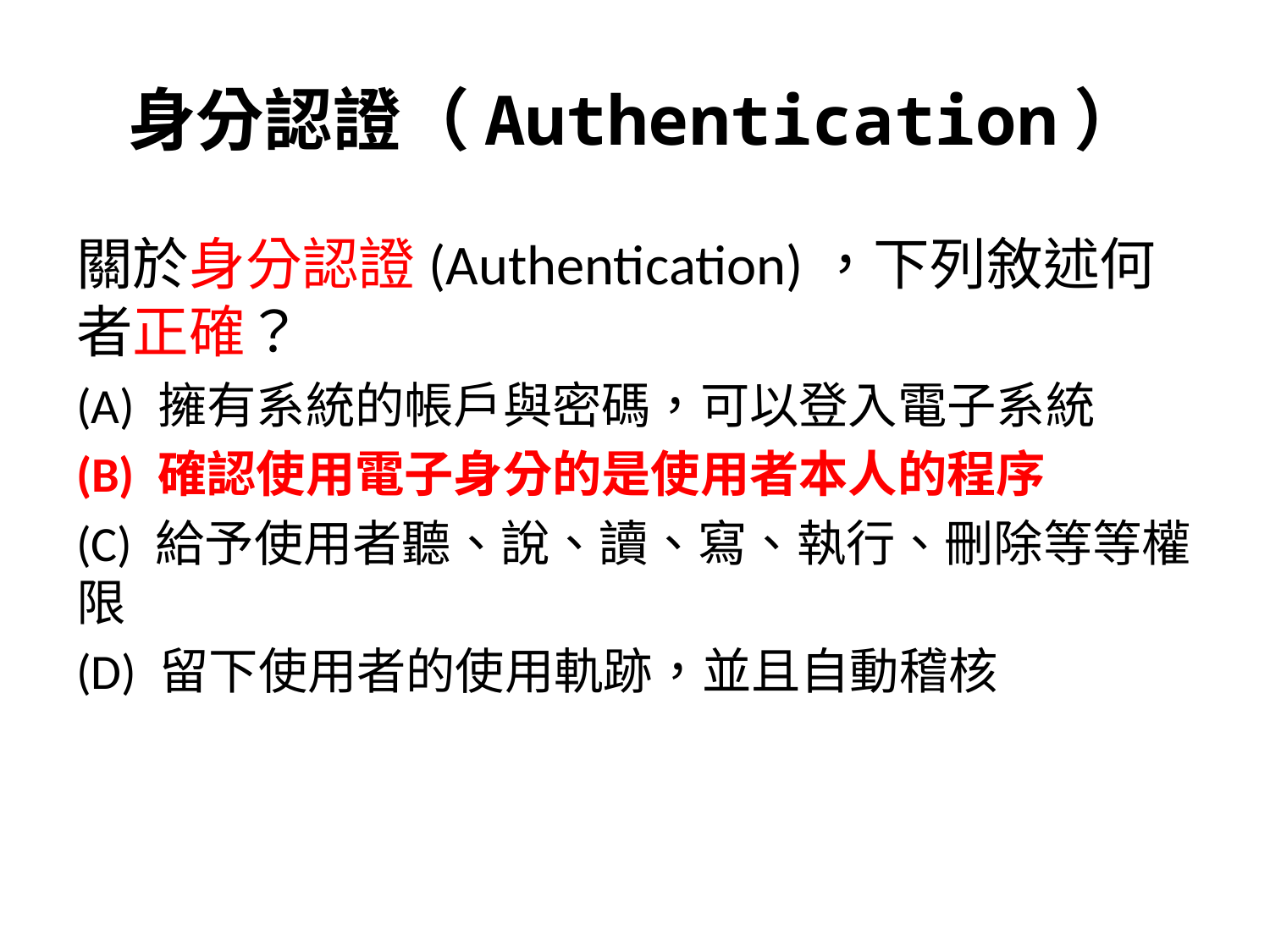

# 身分認證（Authentication）
關於身分認證(Authentication)，下列敘述何者正確？
(A) 擁有系統的帳戶與密碼，可以登入電子系統
(B) 確認使用電子身分的是使用者本人的程序
(C) 給予使用者聽、說、讀、寫、執行、刪除等等權限
(D) 留下使用者的使用軌跡，並且自動稽核